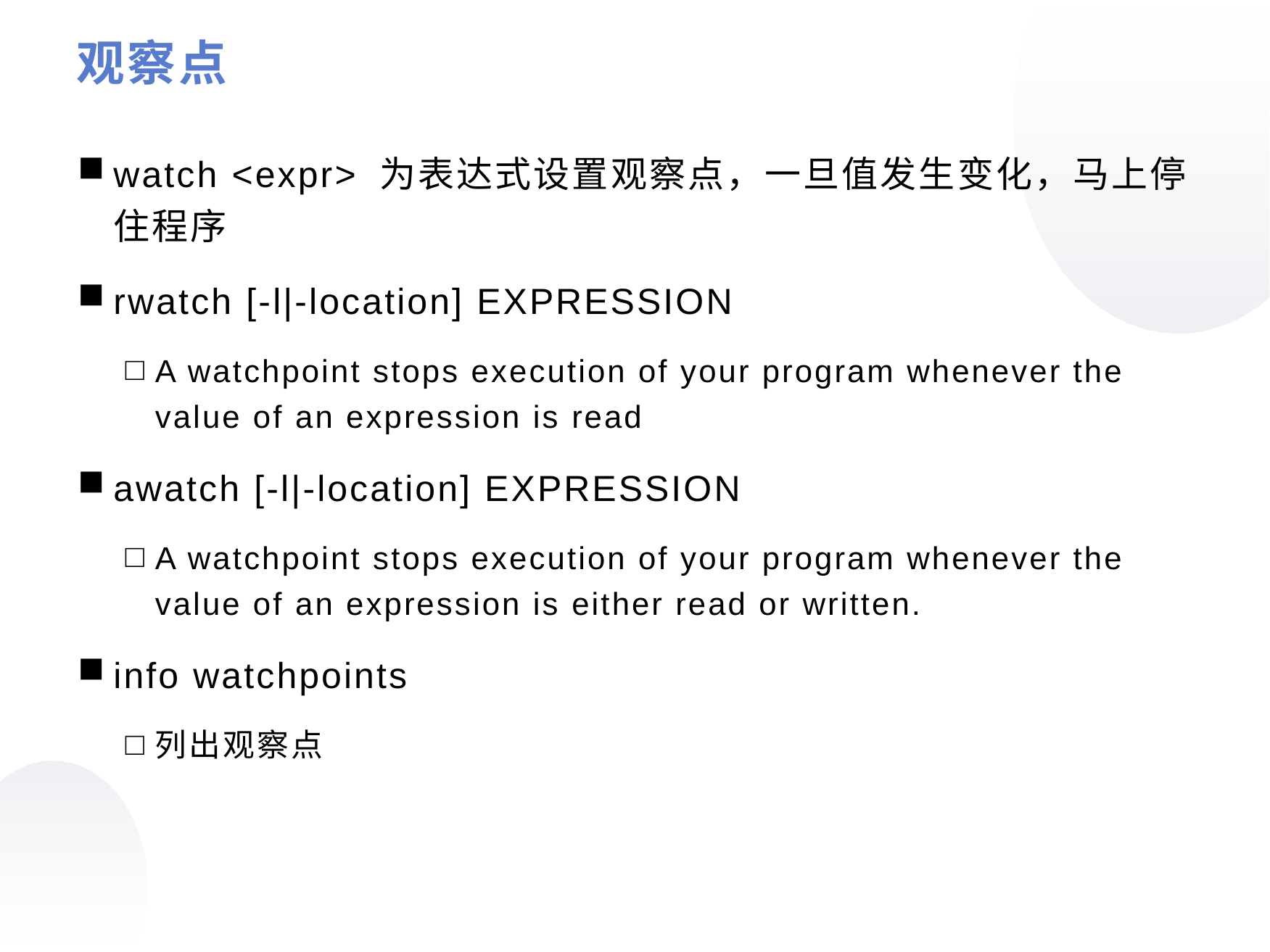

观察点
watch <expr> 为表达式设置观察点，一旦值发生变化，马上停住程序
rwatch [-l|-location] EXPRESSION
A watchpoint stops execution of your program whenever the value of an expression is read
awatch [-l|-location] EXPRESSION
A watchpoint stops execution of your program whenever the value of an expression is either read or written.
info watchpoints
列出观察点